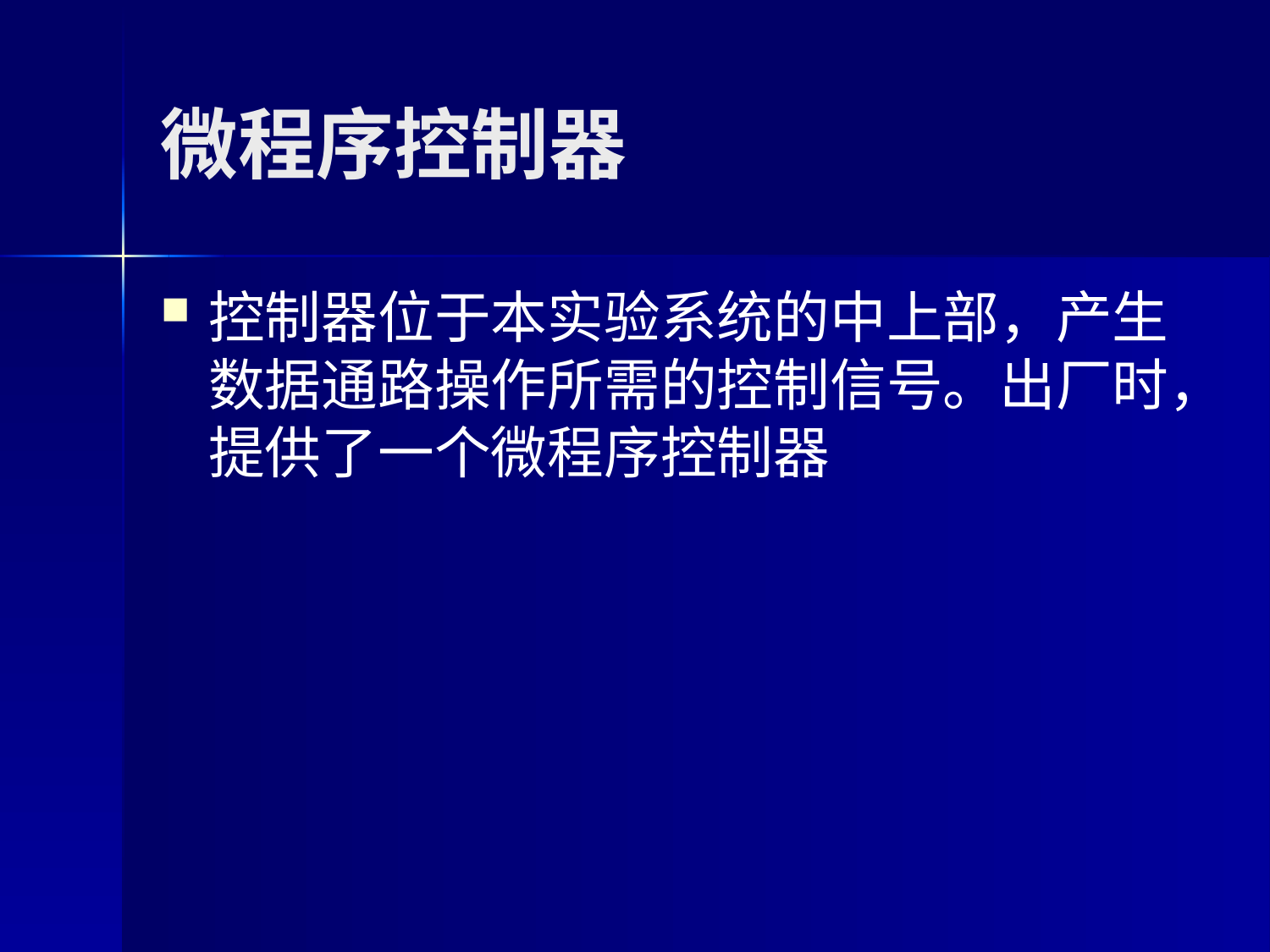

# 微程序控制器
控制器位于本实验系统的中上部，产生数据通路操作所需的控制信号。出厂时，提供了一个微程序控制器